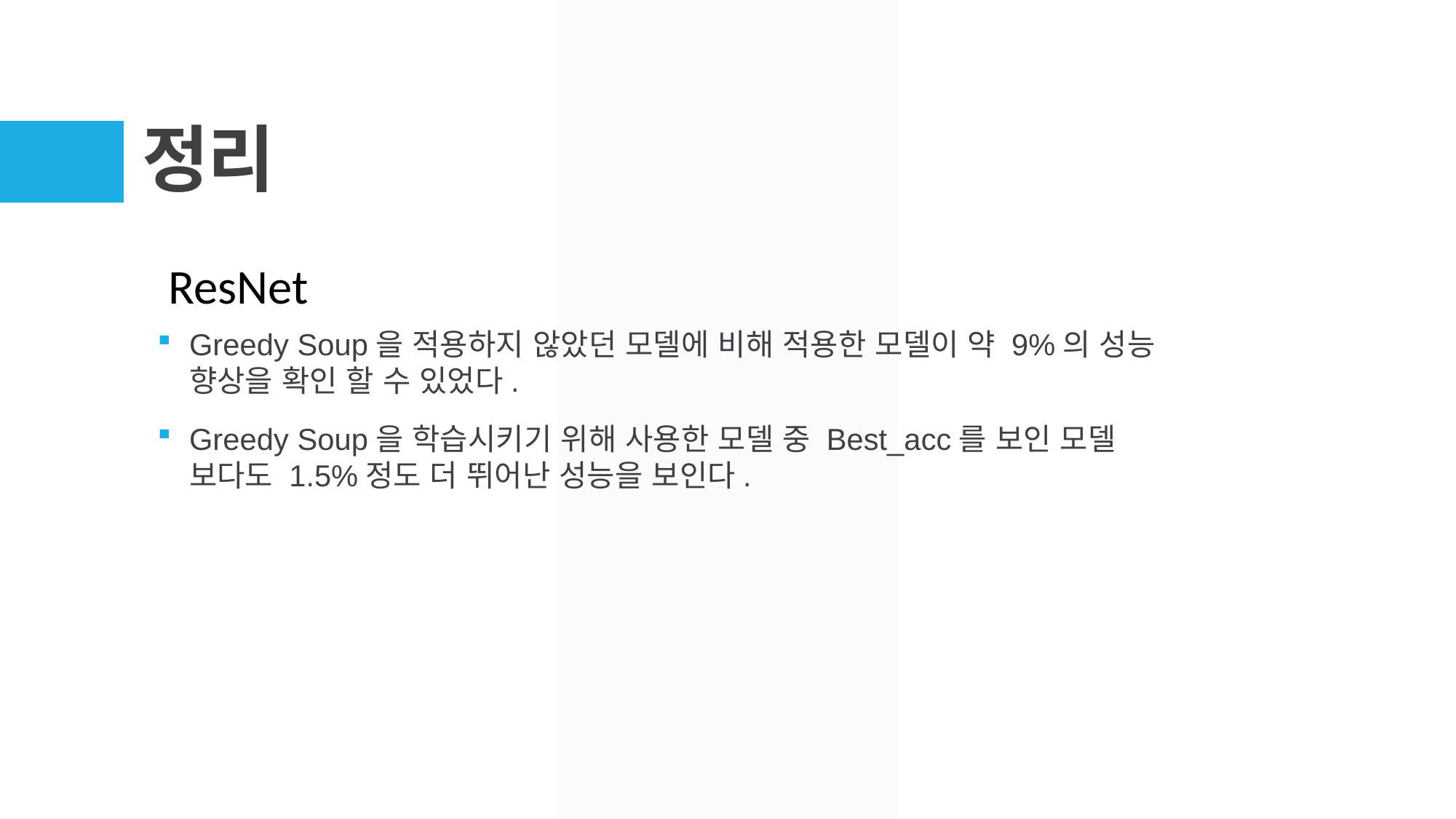

# 정리
ResNet
Greedy Soup을 적용하지 않았던 모델에 비해 적용한 모델이 약 9%의 성능 향상을 확인 할 수 있었다.
Greedy Soup을 학습시키기 위해 사용한 모델 중 Best_acc를 보인 모델 보다도 1.5%정도 더 뛰어난 성능을 보인다.